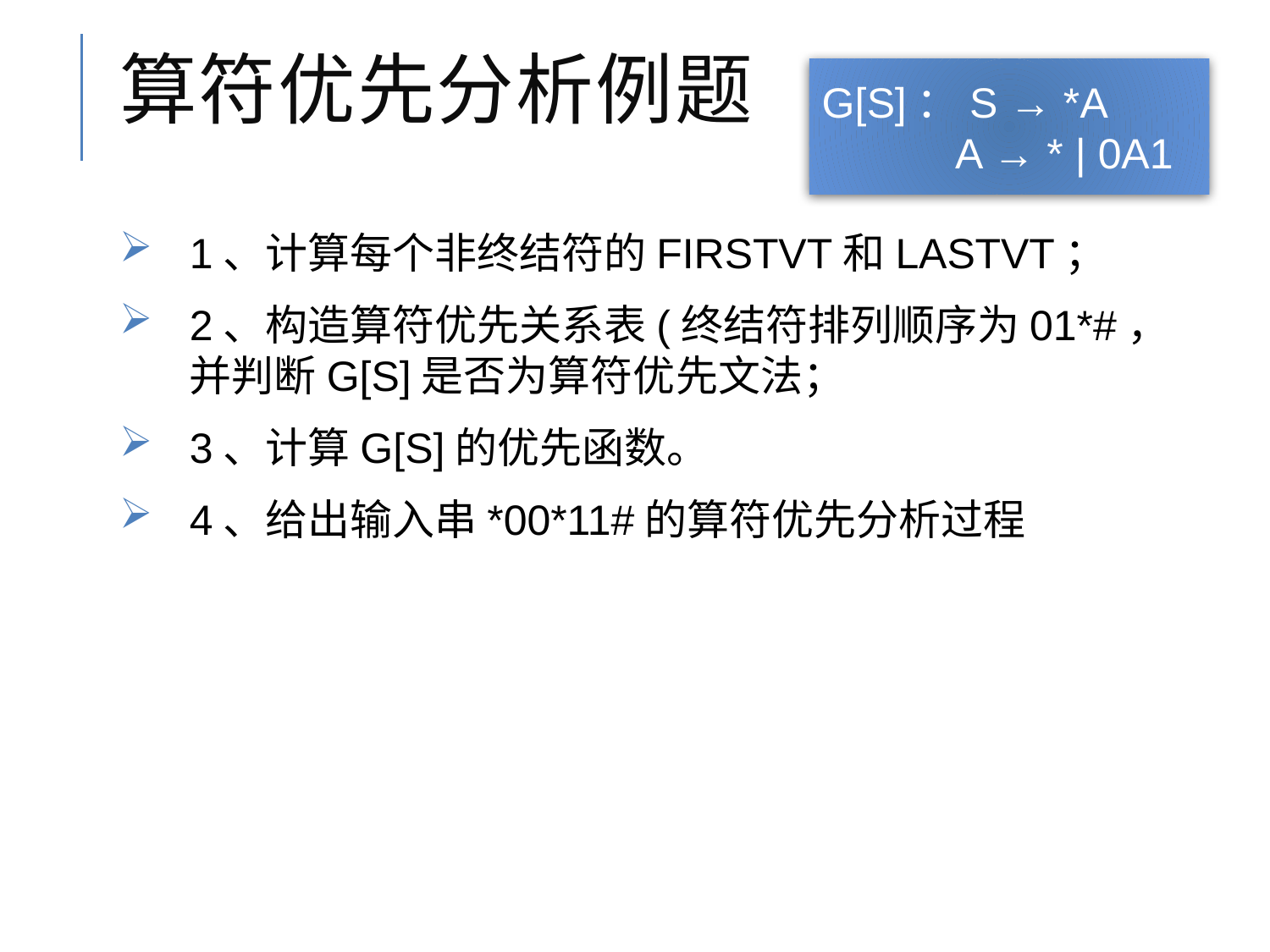

# 算符优先分析例题
G[S]：S → *A
      A → * | 0A1
1、计算每个非终结符的FIRSTVT和LASTVT；
2、构造算符优先关系表(终结符排列顺序为01*#，并判断G[S]是否为算符优先文法；
3、计算G[S]的优先函数。
4、给出输入串*00*11#的算符优先分析过程
21